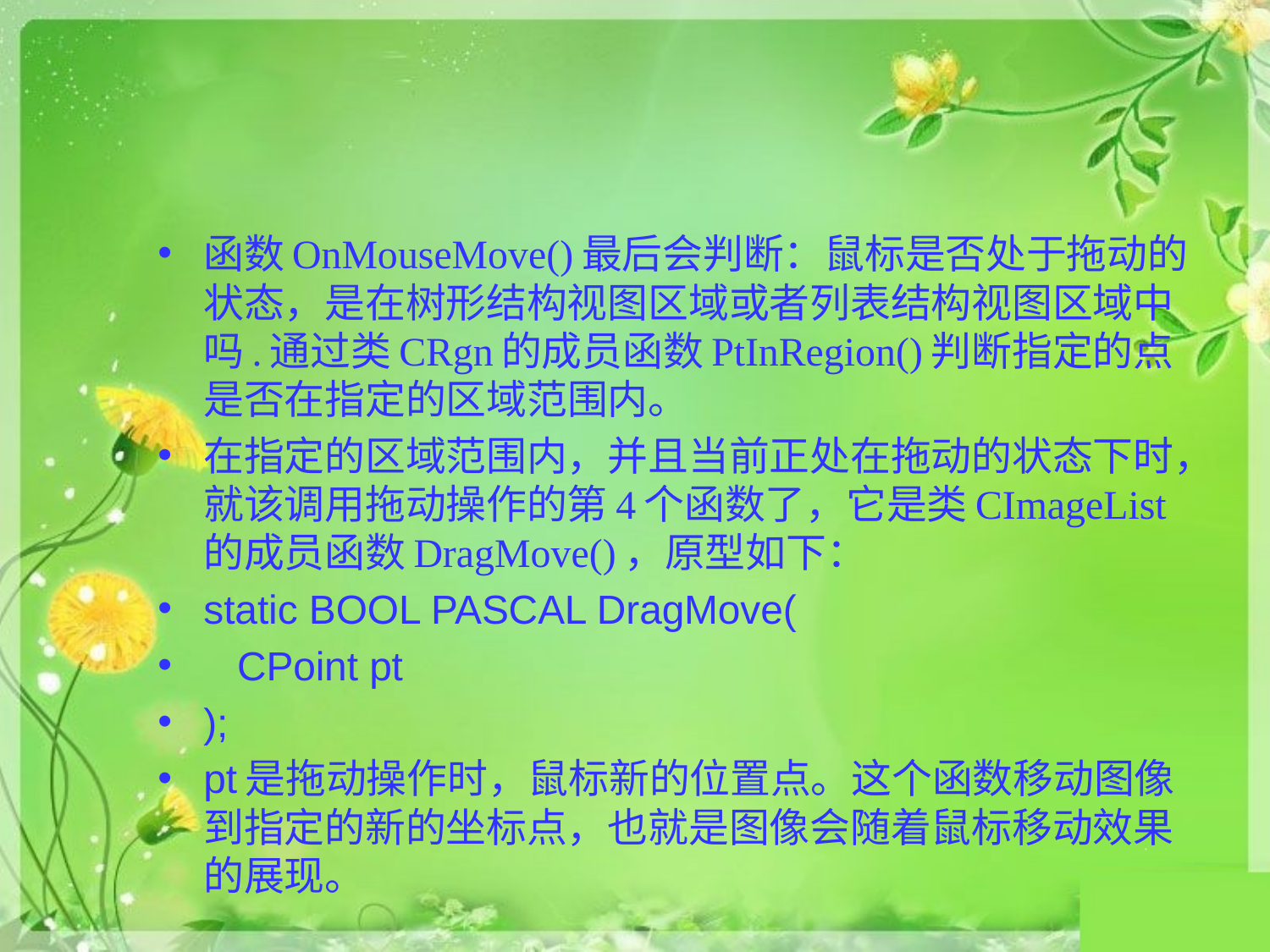

#
函数OnMouseMove()最后会判断：鼠标是否处于拖动的状态，是在树形结构视图区域或者列表结构视图区域中吗.通过类CRgn的成员函数PtInRegion()判断指定的点是否在指定的区域范围内。
在指定的区域范围内，并且当前正处在拖动的状态下时，就该调用拖动操作的第4个函数了，它是类CImageList的成员函数DragMove()，原型如下：
static BOOL PASCAL DragMove(
   CPoint pt
);
pt是拖动操作时，鼠标新的位置点。这个函数移动图像到指定的新的坐标点，也就是图像会随着鼠标移动效果的展现。